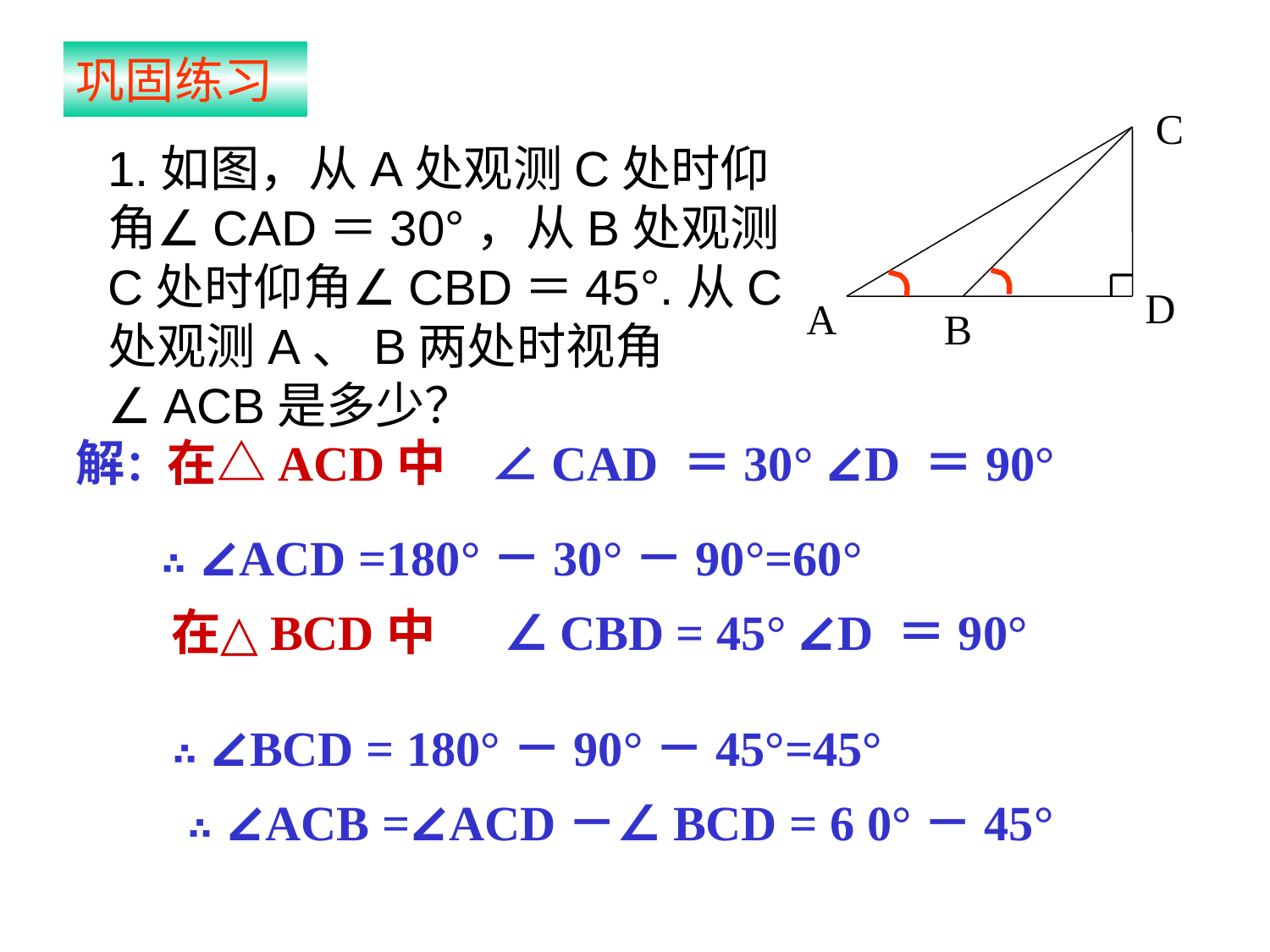

巩固练习
C

A

B
D
1.如图，从A处观测C处时仰角∠CAD＝30°，从B处观测C处时仰角∠CBD＝45°.从C处观测A、B两处时视角∠ACB是多少？

解：在△ACD中    ∠CAD ＝30° ∠D ＝90°
∴ ∠ACD =180°－30°－90°=60°
在△BCD中    ∠CBD = 45° ∠D ＝90°
∴ ∠BCD = 180°－90°－45°=45°
∴ ∠ACB =∠ACD－∠BCD = 6 0°－45°